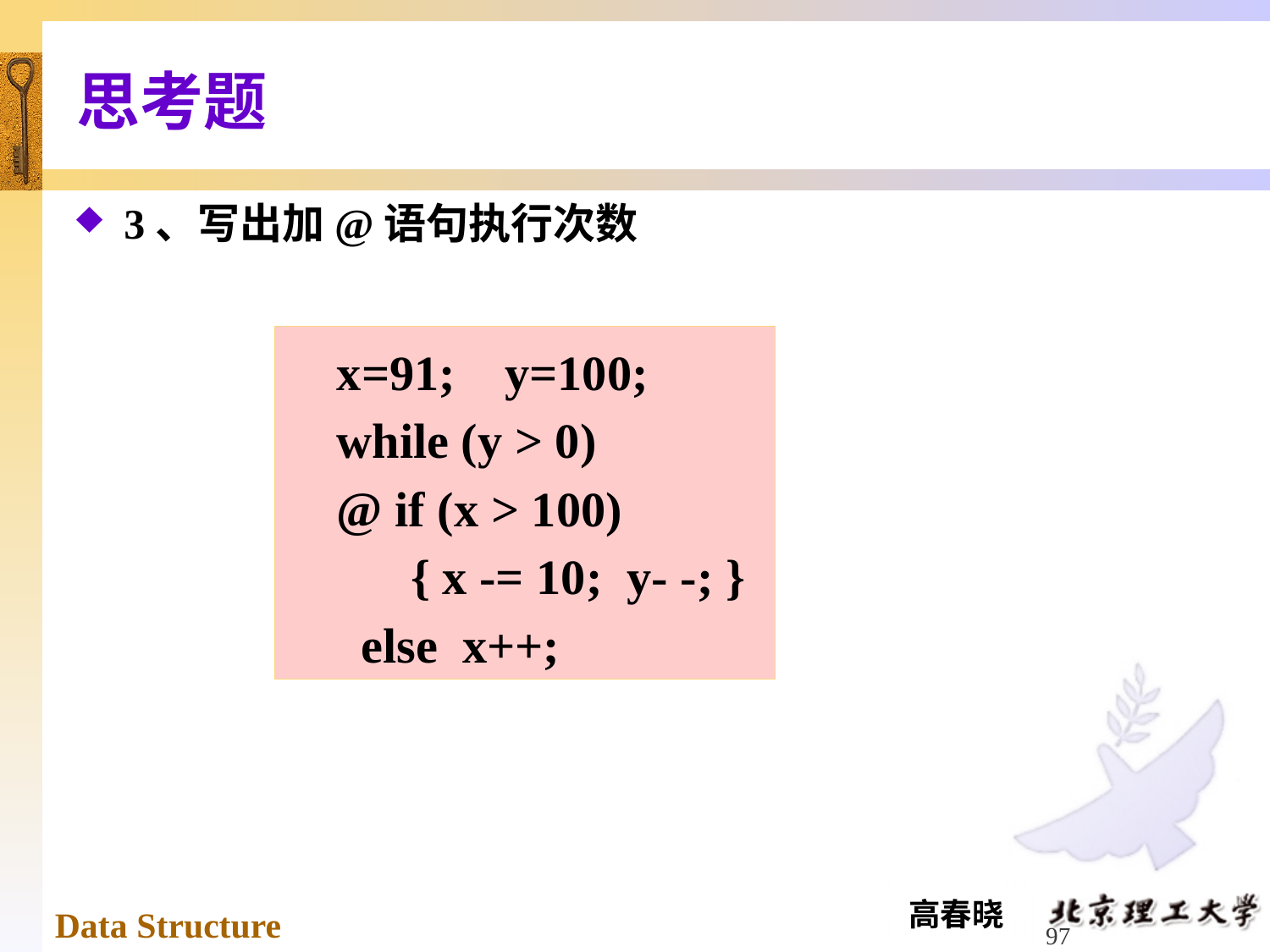

# 思考题
3、写出加@语句执行次数
x=91;    y=100;
while (y > 0)
@ if (x > 100)
	   { x -= 10;  y- -; }
  else  x++;
97